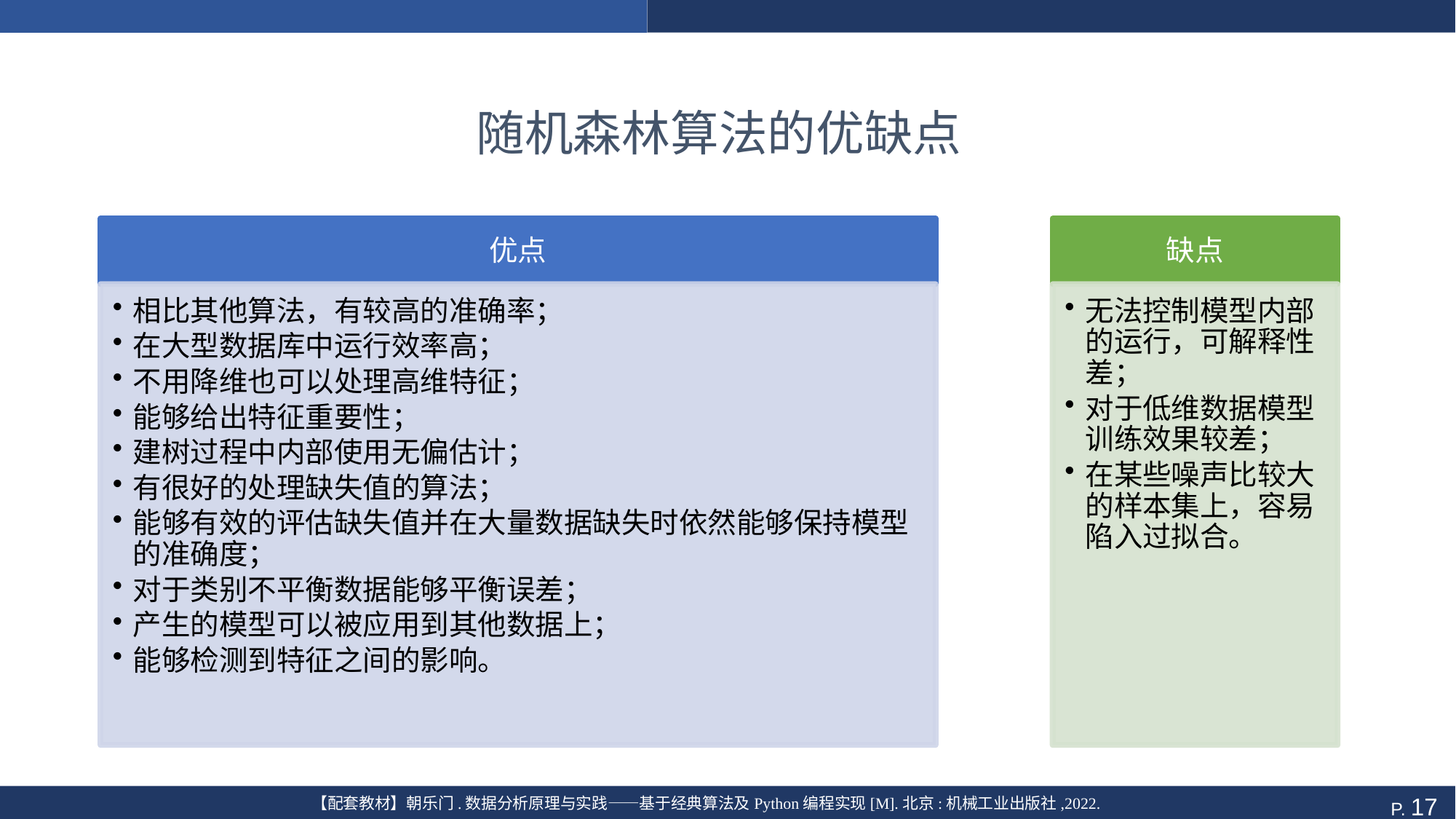

# 随机森林算法的优缺点
优点
相比其他算法，有较高的准确率；
在大型数据库中运行效率高；
不用降维也可以处理高维特征；
能够给出特征重要性；
建树过程中内部使用无偏估计；
有很好的处理缺失值的算法；
能够有效的评估缺失值并在大量数据缺失时依然能够保持模型的准确度；
对于类别不平衡数据能够平衡误差；
产生的模型可以被应用到其他数据上；
能够检测到特征之间的影响。
缺点
无法控制模型内部的运行，可解释性差；
对于低维数据模型训练效果较差；
在某些噪声比较大的样本集上，容易陷入过拟合。